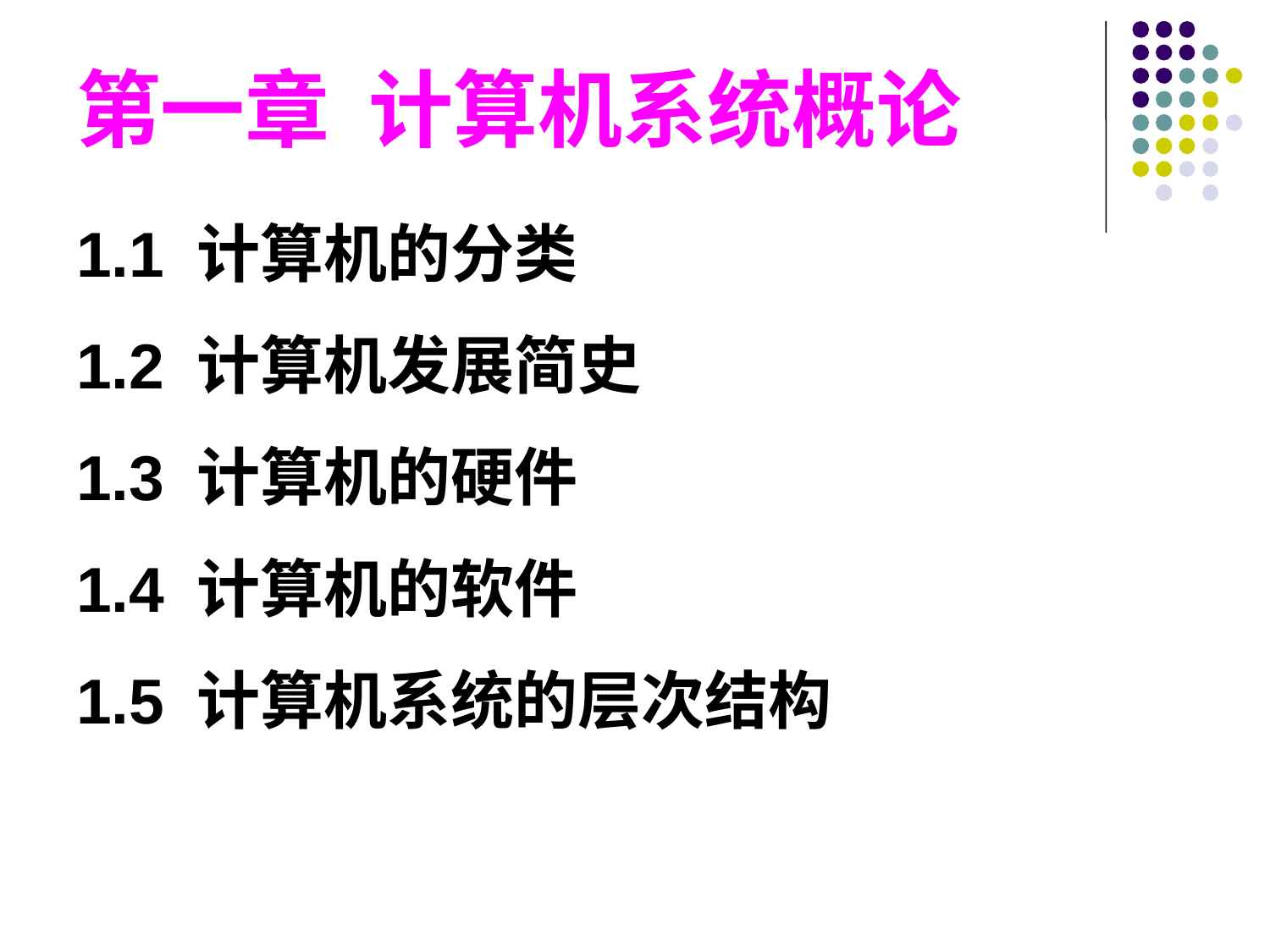

第一章  计算机系统概论
1.1 计算机的分类
1.2 计算机发展简史
1.3 计算机的硬件
1.4 计算机的软件
1.5 计算机系统的层次结构
#
1